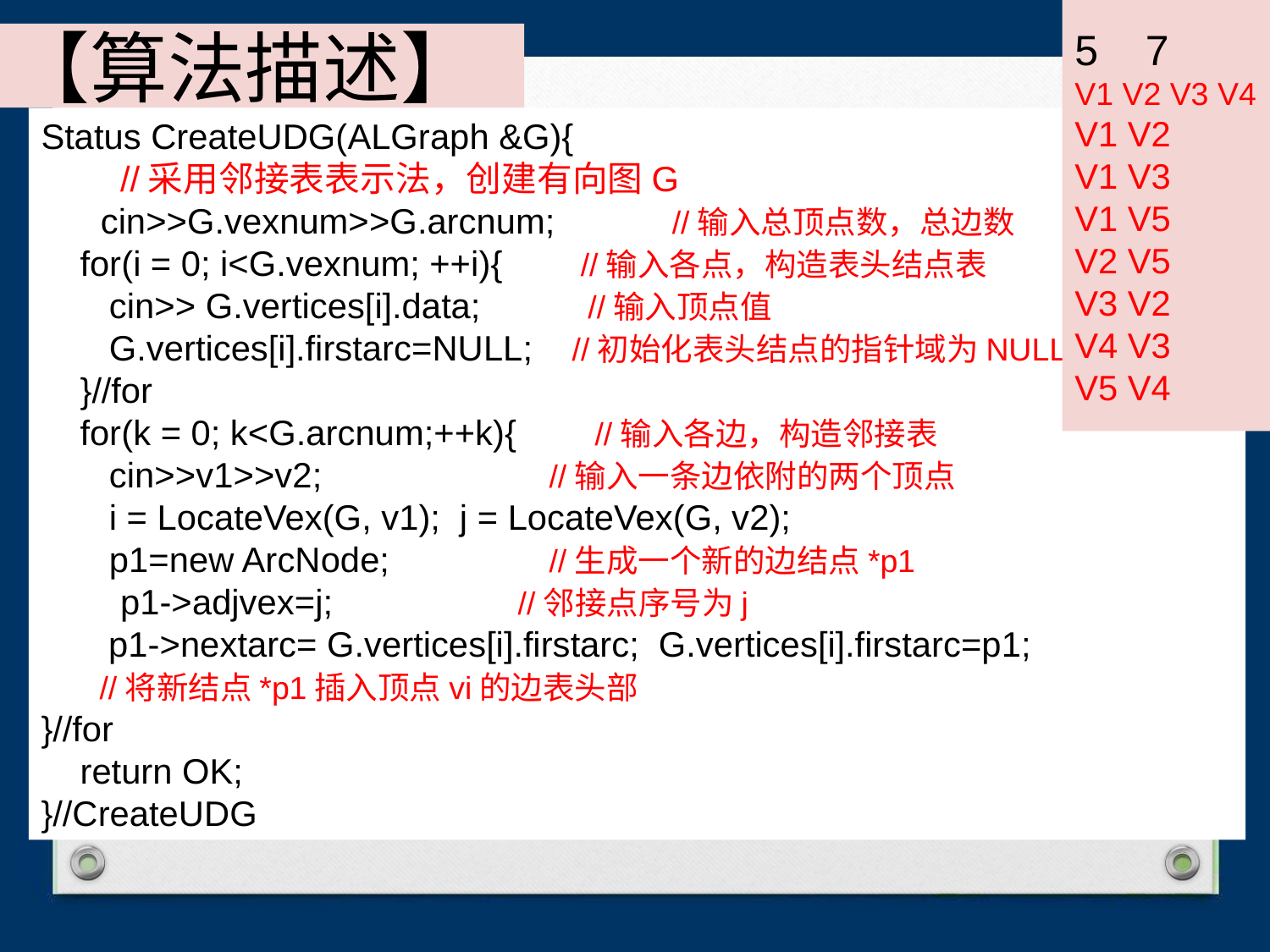

5    7
V1 V2 V3 V4
V1 V2
V1 V3
V1 V5
V2 V5
V3 V2
V4 V3
V5 V4
【算法描述】
Status CreateUDG(ALGraph &G){
　　//采用邻接表表示法，创建有向图G
　  cin>>G.vexnum>>G.arcnum;            //输入总顶点数，总边数
    for(i = 0; i<G.vexnum; ++i){        //输入各点，构造表头结点表
       cin>> G.vertices[i].data;           //输入顶点值
       G.vertices[i].firstarc=NULL;    //初始化表头结点的指针域为NULL
    }//for
    for(k = 0; k<G.arcnum;++k){        //输入各边，构造邻接表
       cin>>v1>>v2;                 	//输入一条边依附的两个顶点
       i = LocateVex(G, v1);  j = LocateVex(G, v2);
       p1=new ArcNode;               	//生成一个新的边结点*p1
　　p1->adjvex=j;                   //邻接点序号为j
　   p1->nextarc= G.vertices[i].firstarc;  G.vertices[i].firstarc=p1;
      //将新结点*p1插入顶点vi的边表头部
}//for
    return OK;
}//CreateUDG